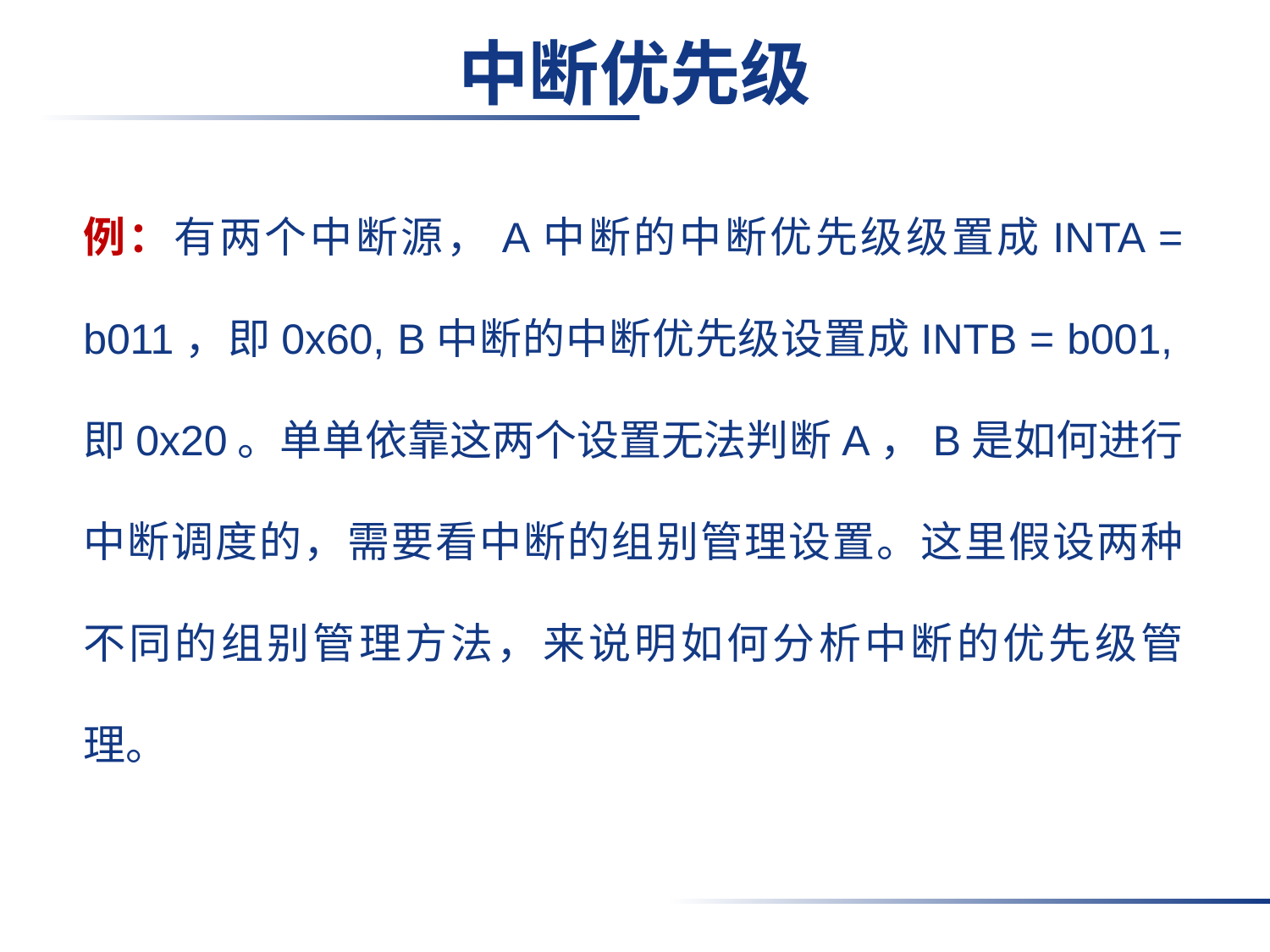

# 中断优先级
例：有两个中断源，A中断的中断优先级级置成INTA = b011，即0x60, B中断的中断优先级设置成INTB = b001,即0x20。单单依靠这两个设置无法判断A，B是如何进行中断调度的，需要看中断的组别管理设置。这里假设两种不同的组别管理方法，来说明如何分析中断的优先级管理。